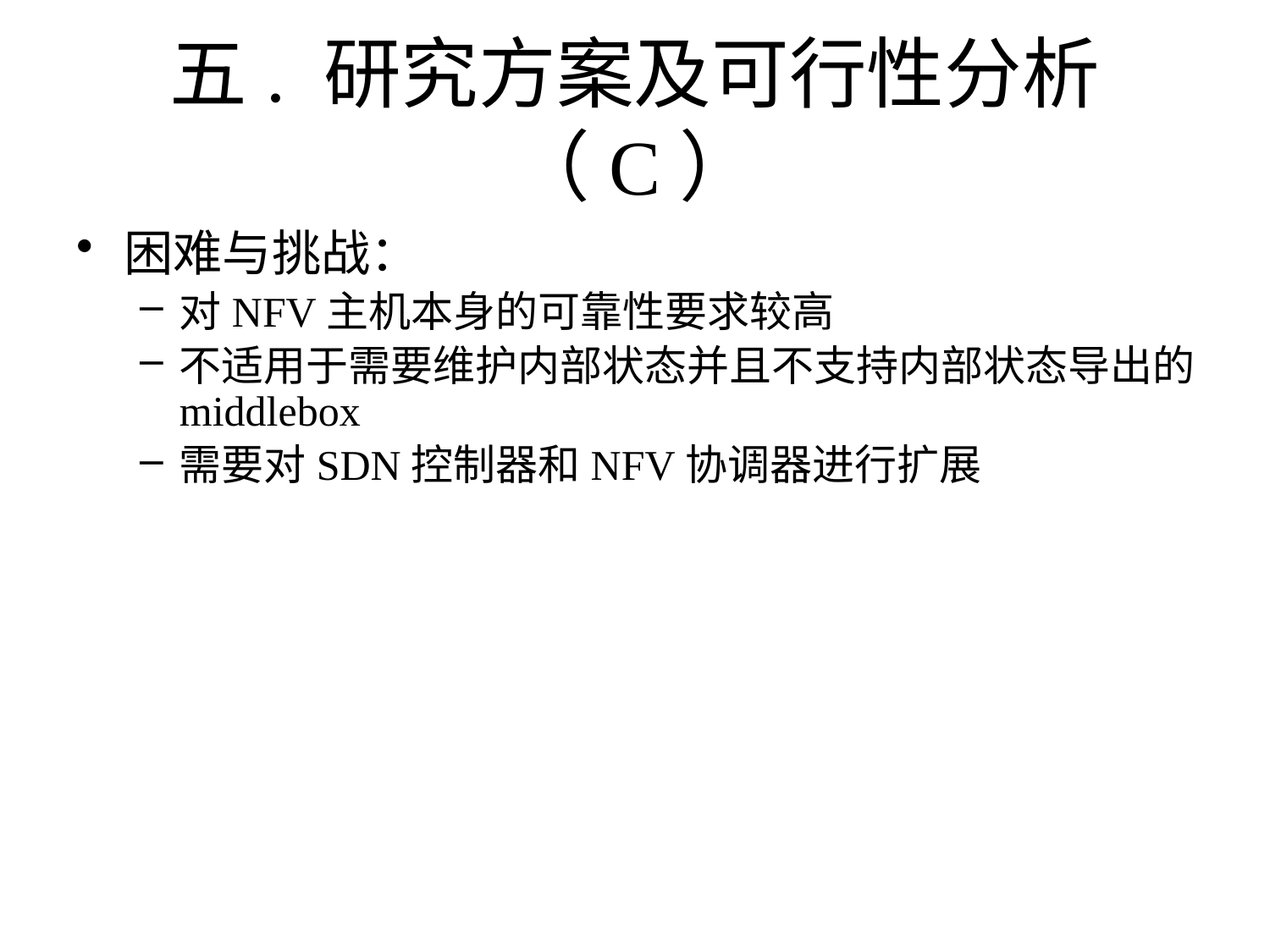

# 五. 研究方案及可行性分析（C）
困难与挑战：
对NFV主机本身的可靠性要求较高
不适用于需要维护内部状态并且不支持内部状态导出的middlebox
需要对SDN控制器和NFV协调器进行扩展